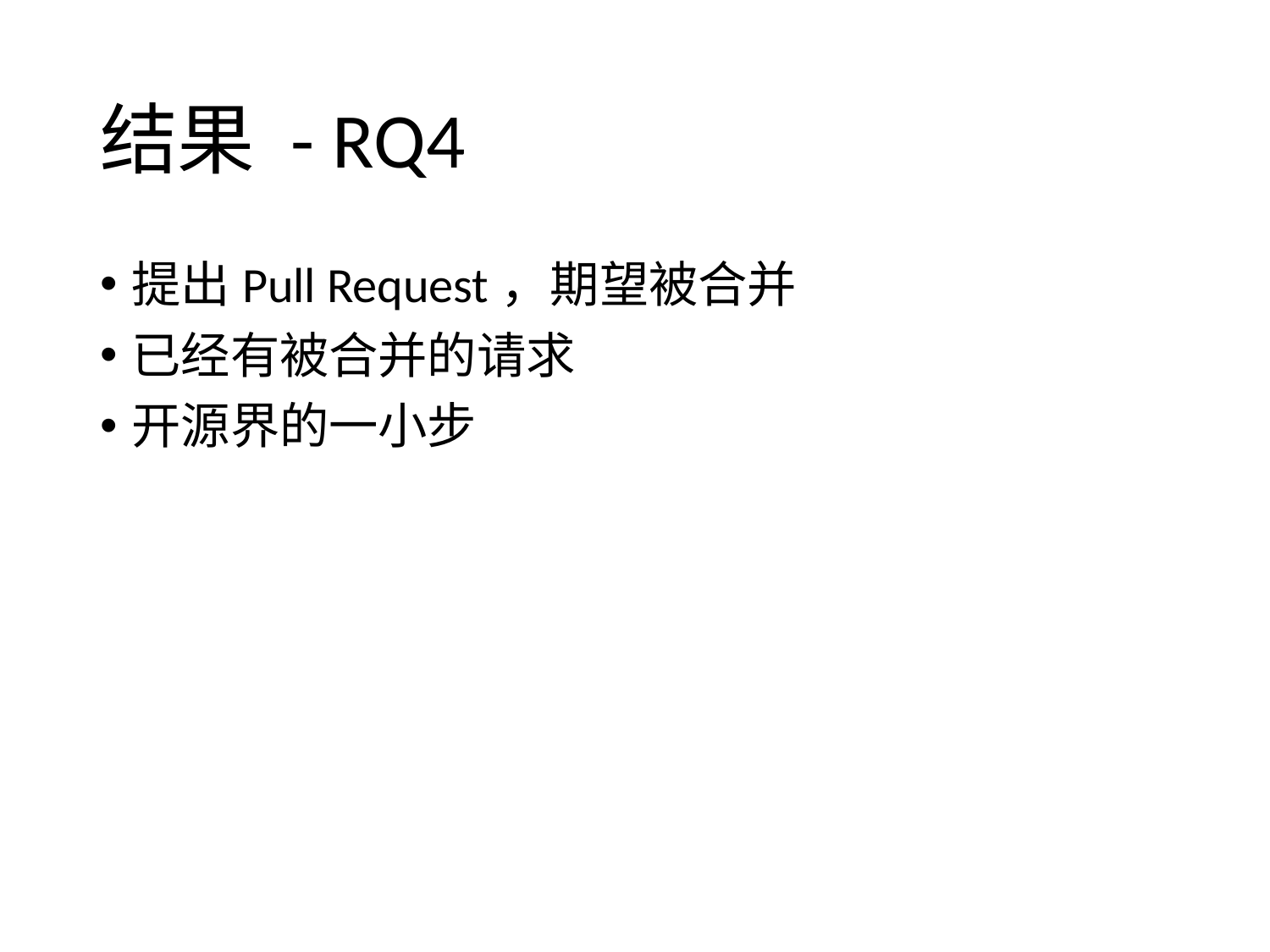

# 结果 - RQ4
提出Pull Request，期望被合并
已经有被合并的请求
开源界的一小步